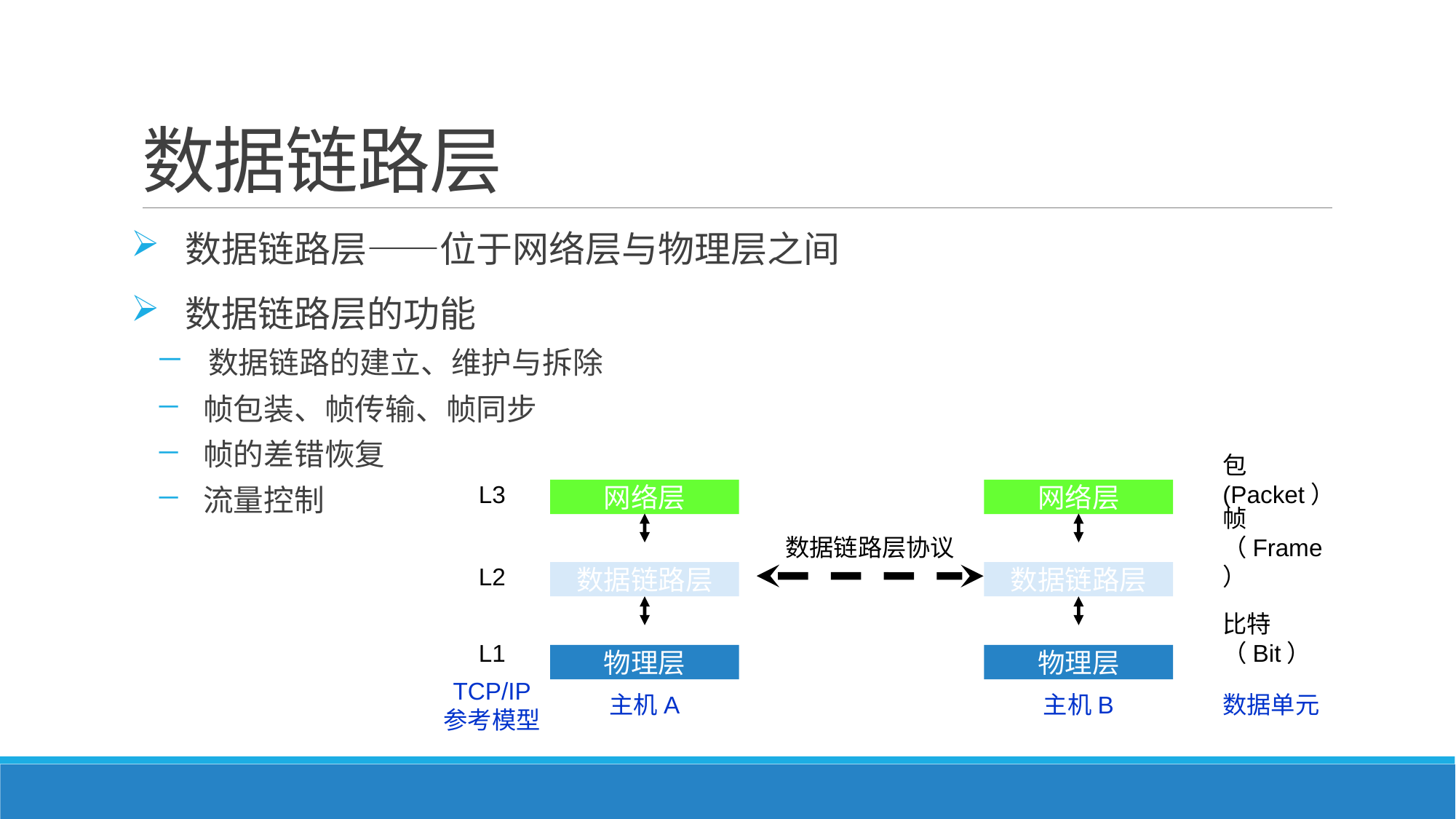

# 数据链路层
  数据链路层——位于网络层与物理层之间
  数据链路层的功能
  数据链路的建立、维护与拆除
  帧包装、帧传输、帧同步
  帧的差错恢复
  流量控制

L3
包(Packet）
网络层

数据链路层

物理层
主机A
网络层

数据链路层

物理层
主机B
数据链路层协议

L2
帧（Frame）
L1
比特（Bit）
TCP/IP
参考模型
数据单元